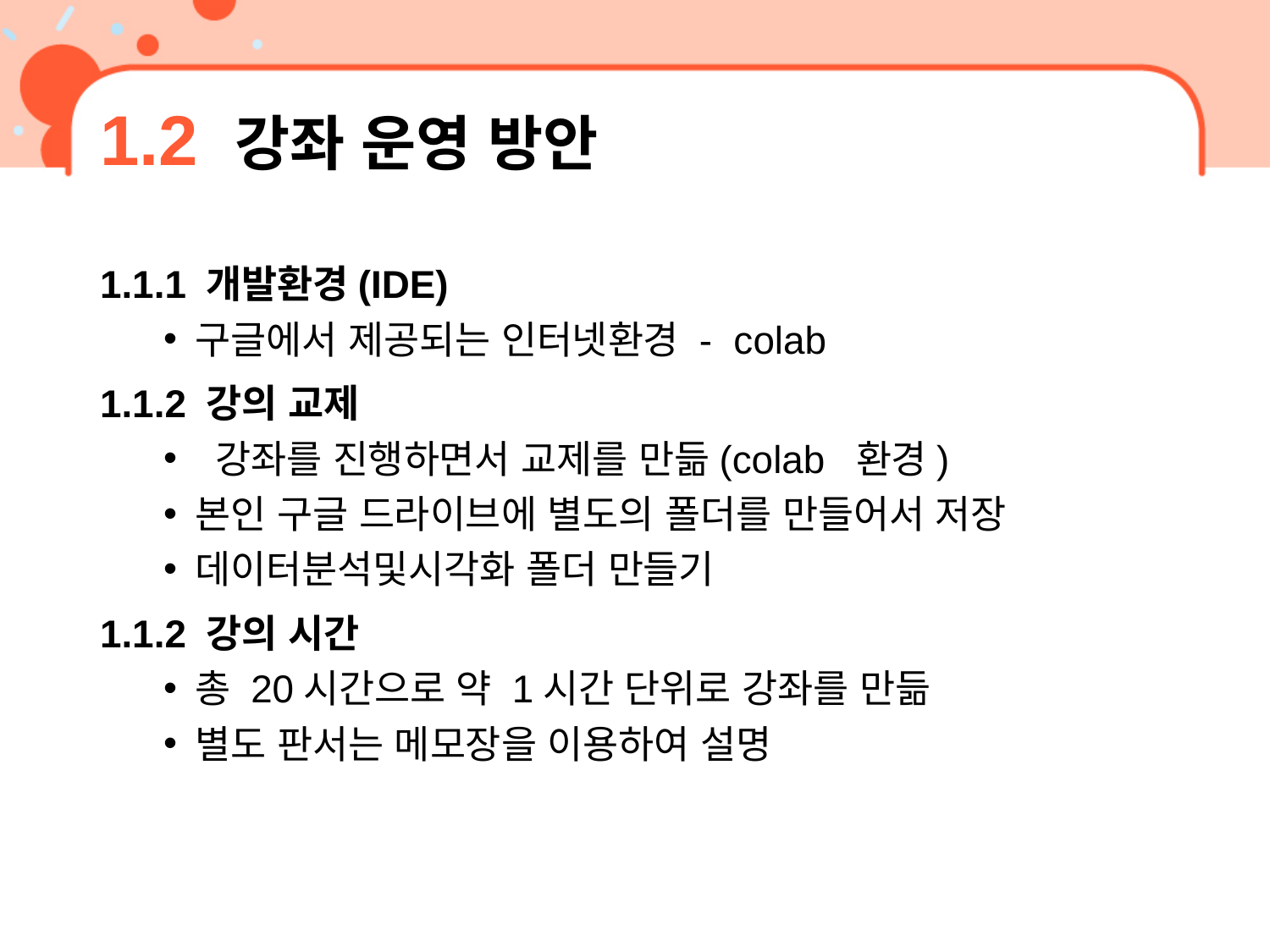

# 1.2 강좌 운영 방안
1.1.1 개발환경(IDE)
구글에서 제공되는 인터넷환경 -  colab
1.1.2 강의 교제
 강좌를 진행하면서 교제를 만듦(colab  환경)
본인 구글 드라이브에 별도의 폴더를 만들어서 저장
데이터분석및시각화 폴더 만들기
1.1.2 강의 시간
총 20시간으로 약 1시간 단위로 강좌를 만듦
별도 판서는 메모장을 이용하여 설명